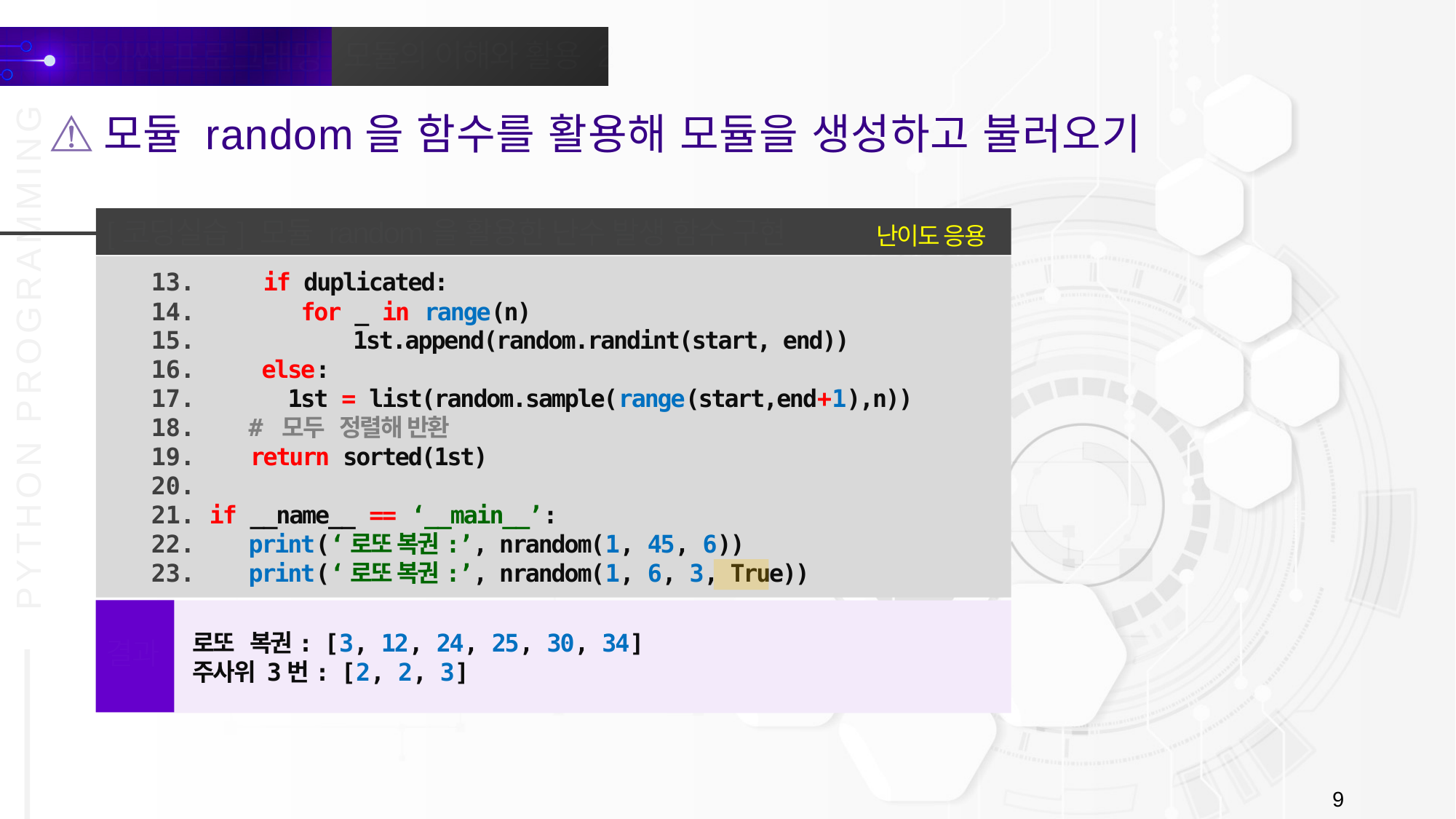

모듈 random을 함수를 활용해 모듈을 생성하고 불러오기

[코딩실습] 모듈 random을 활용한 난수 발생 함수 구현
난이도 응용
     if duplicated:
        for _ in range(n)
            1st.append(random.randint(start, end))
     else:
       1st = list(random.sample(range(start,end+1),n))
    # 모두 정렬해 반환
    return sorted(1st)

 if __name__ == ‘__main__’:
    print(‘로또 복권:’, nrandom(1, 45, 6))
    print(‘로또 복권:’, nrandom(1, 6, 3, True))

로또 복권: [3, 12, 24, 25, 30, 34]
주사위 3번: [2, 2, 3]

결과
9